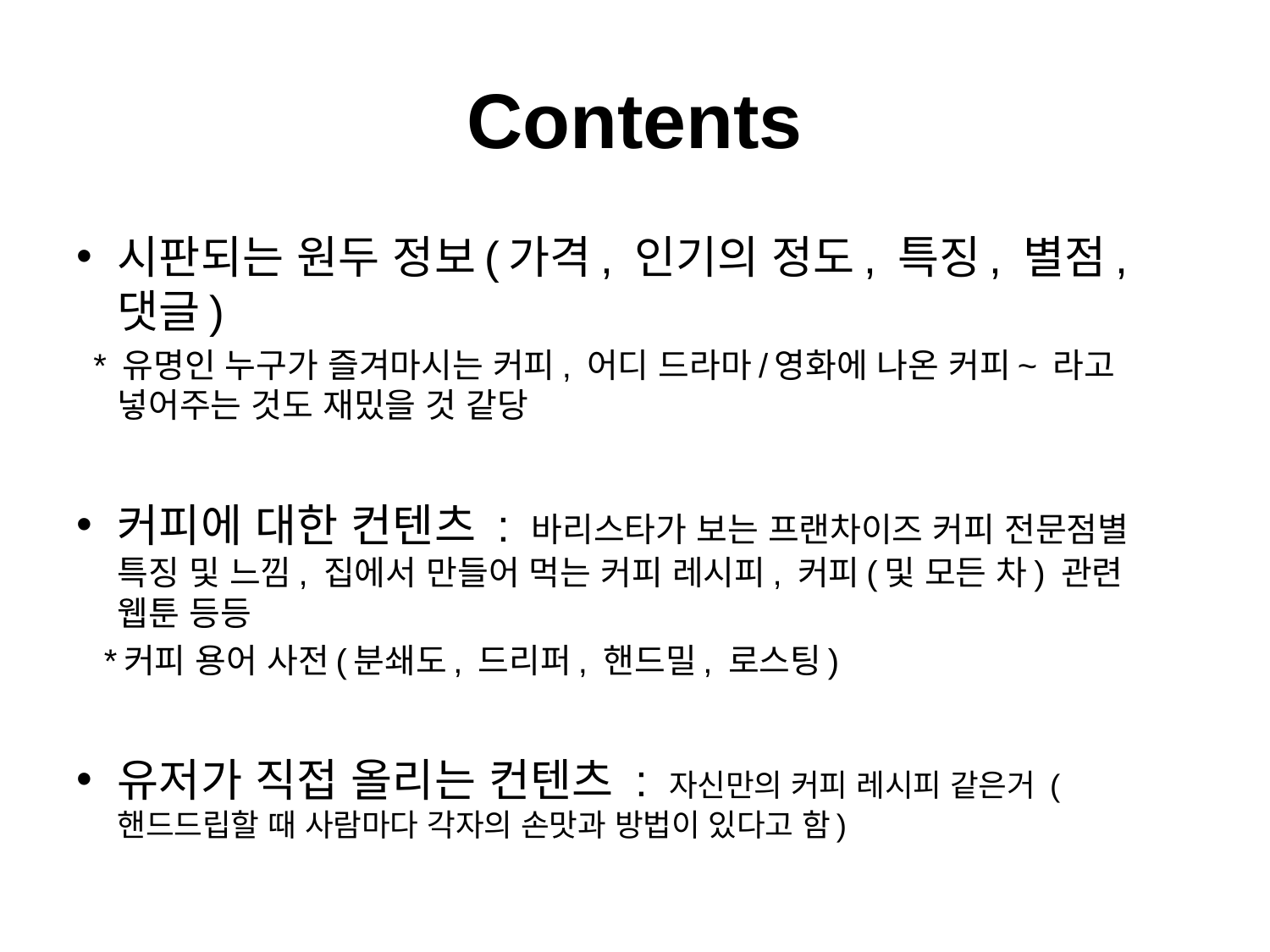

# Contents
시판되는 원두 정보(가격, 인기의 정도, 특징, 별점, 댓글)
  * 유명인 누구가 즐겨마시는 커피, 어디 드라마/영화에 나온 커피~ 라고 넣어주는 것도 재밌을 것 같당

커피에 대한 컨텐츠 : 바리스타가 보는 프랜차이즈 커피 전문점별 특징 및 느낌, 집에서 만들어 먹는 커피 레시피, 커피(및 모든 차) 관련 웹툰 등등
   *커피 용어 사전(분쇄도, 드리퍼, 핸드밀, 로스팅)

유저가 직접 올리는 컨텐츠 : 자신만의 커피 레시피 같은거 (핸드드립할 때 사람마다 각자의 손맛과 방법이 있다고 함)